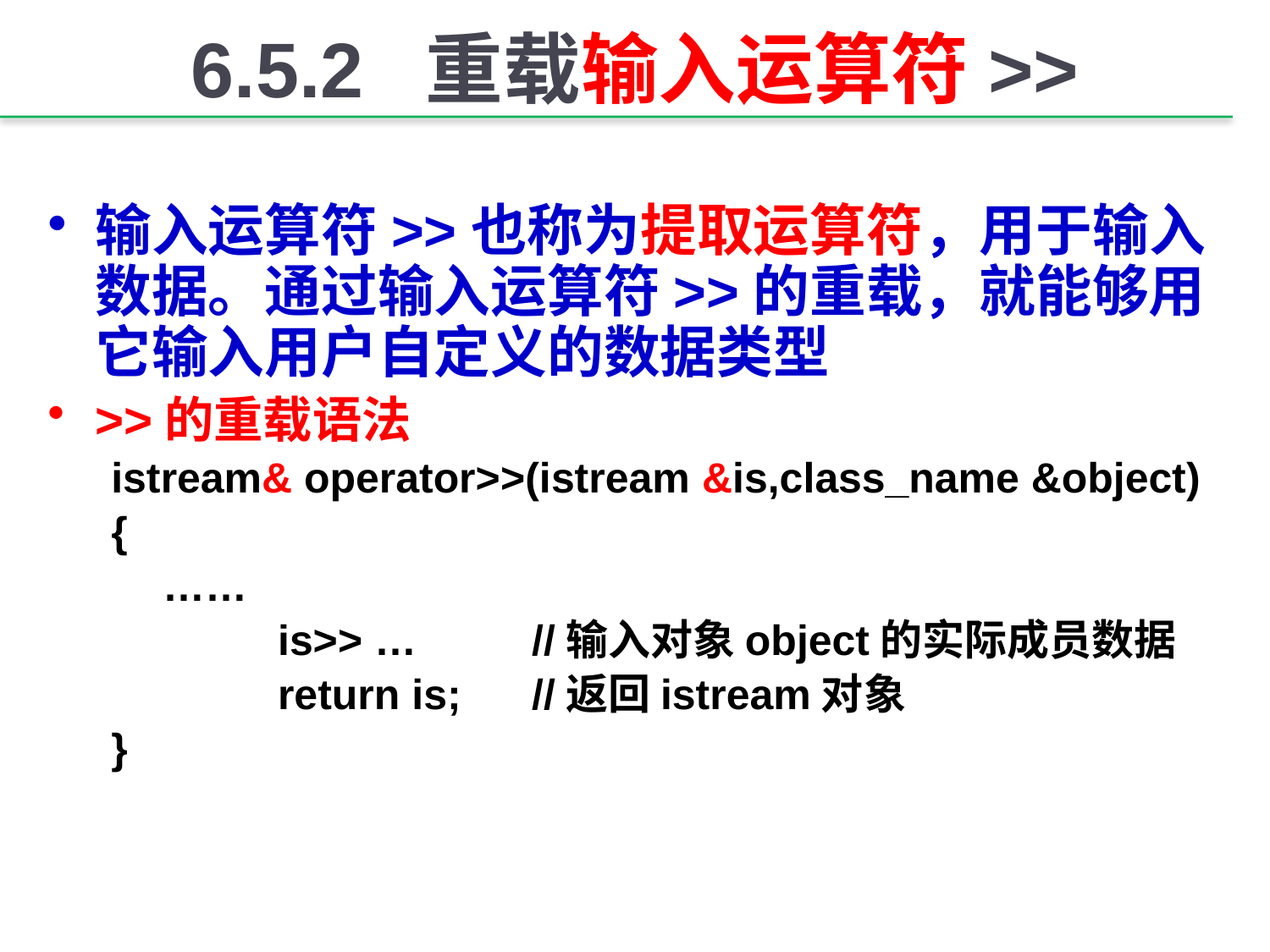

# 6.5.2  重载输入运算符>>
输入运算符>>也称为提取运算符，用于输入数据。通过输入运算符>>的重载，就能够用它输入用户自定义的数据类型
>>的重载语法
istream& operator>>(istream &is,class_name &object)
{
 	 ……
		is>> …    	//输入对象object的实际成员数据
		return is;   	//返回istream对象
}